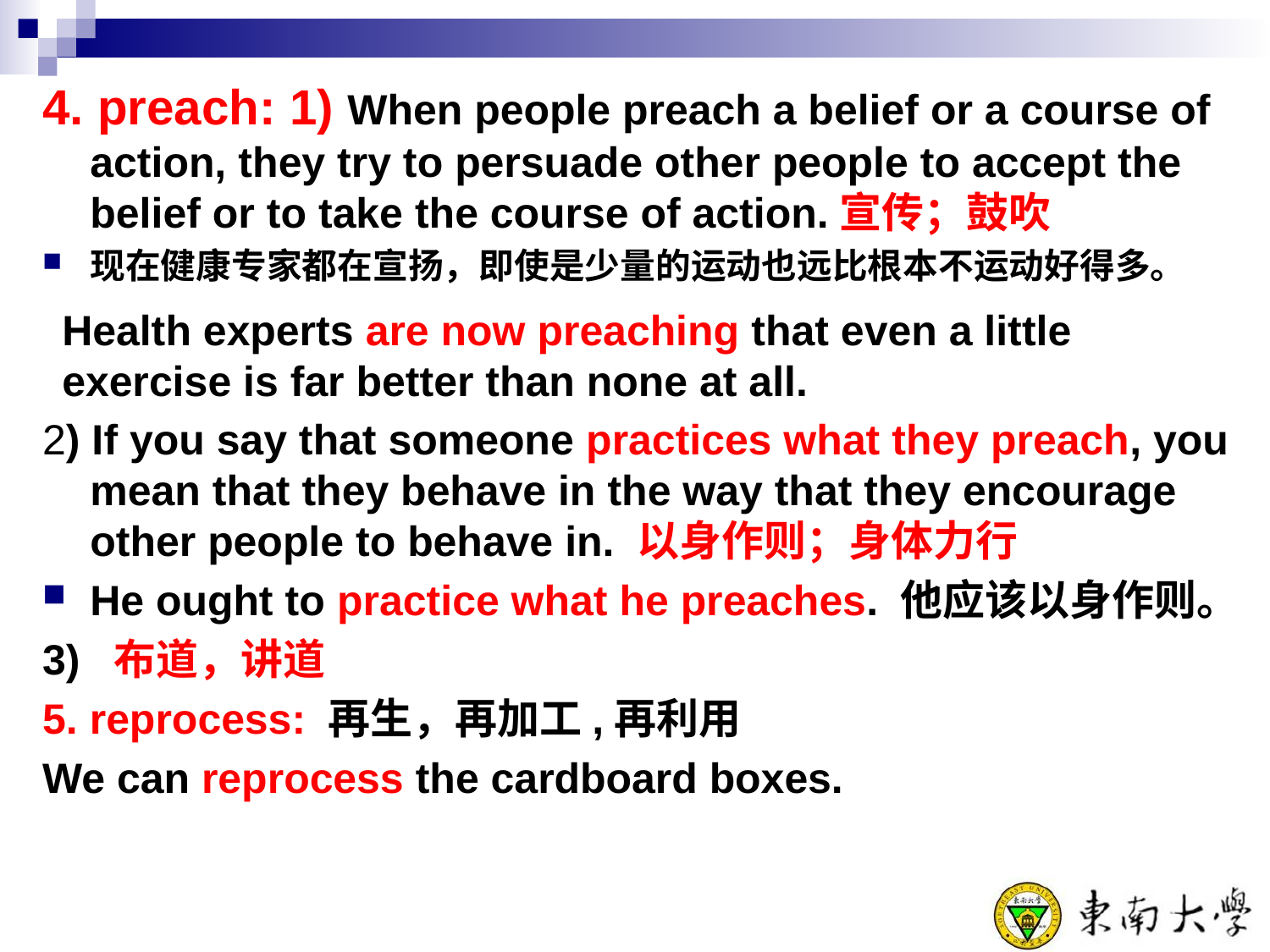

4. preach: 1) When people preach a belief or a course of action, they try to persuade other people to accept the belief or to take the course of action.宣传；鼓吹
现在健康专家都在宣扬，即使是少量的运动也远比根本不运动好得多。

2) If you say that someone practices what they preach, you mean that they behave in the way that they encourage other people to behave in. 以身作则；身体力行
He ought to practice what he preaches. 他应该以身作则。
3)  布道，讲道
5. reprocess: 再生，再加工,再利用
We can reprocess the cardboard boxes.
Health experts are now preaching that even a little exercise is far better than none at all.